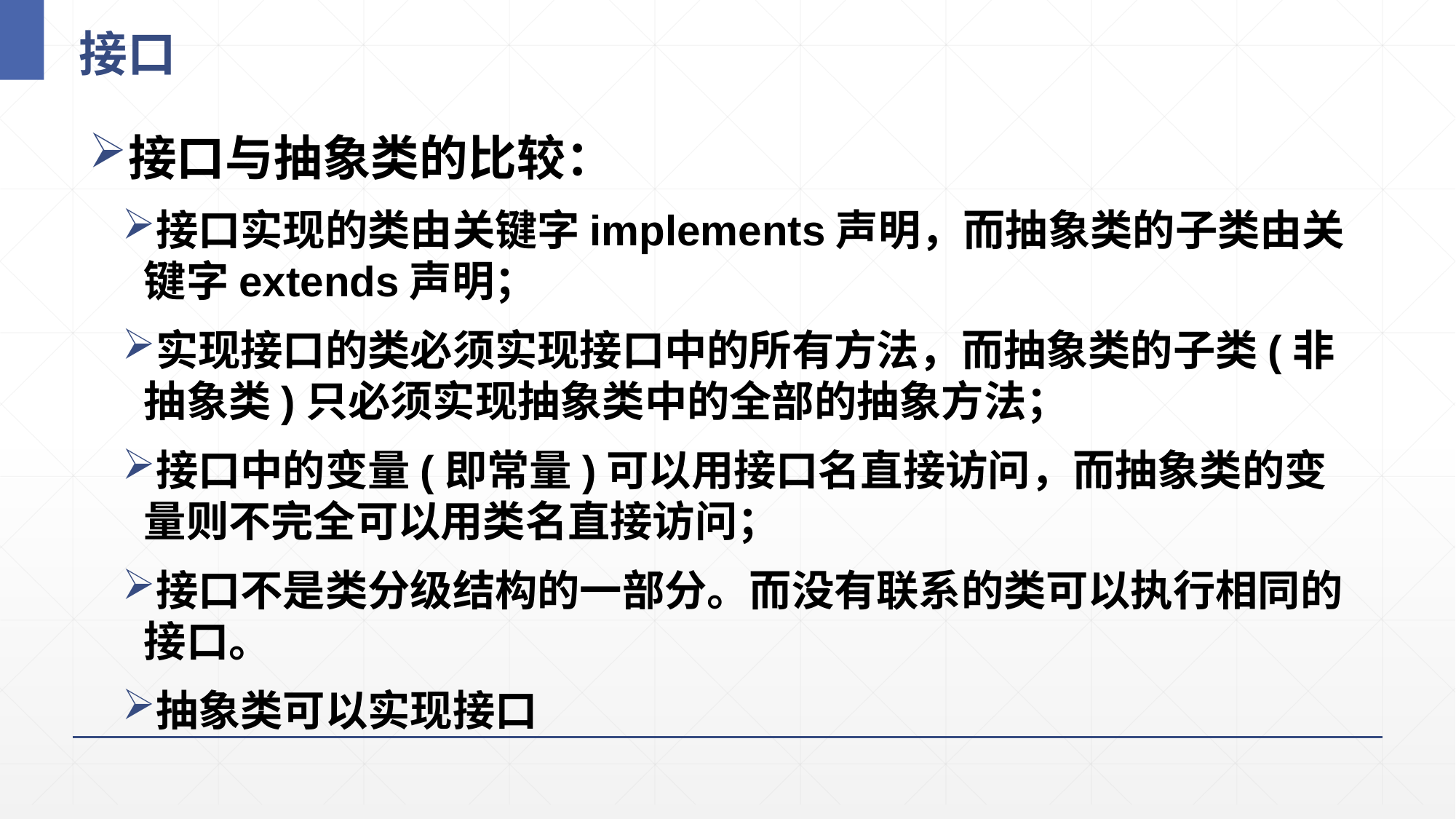

# 接口
接口与抽象类的比较：
接口实现的类由关键字implements声明，而抽象类的子类由关键字extends声明；
实现接口的类必须实现接口中的所有方法，而抽象类的子类(非抽象类)只必须实现抽象类中的全部的抽象方法；
接口中的变量(即常量)可以用接口名直接访问，而抽象类的变量则不完全可以用类名直接访问；
接口不是类分级结构的一部分。而没有联系的类可以执行相同的接口。
抽象类可以实现接口